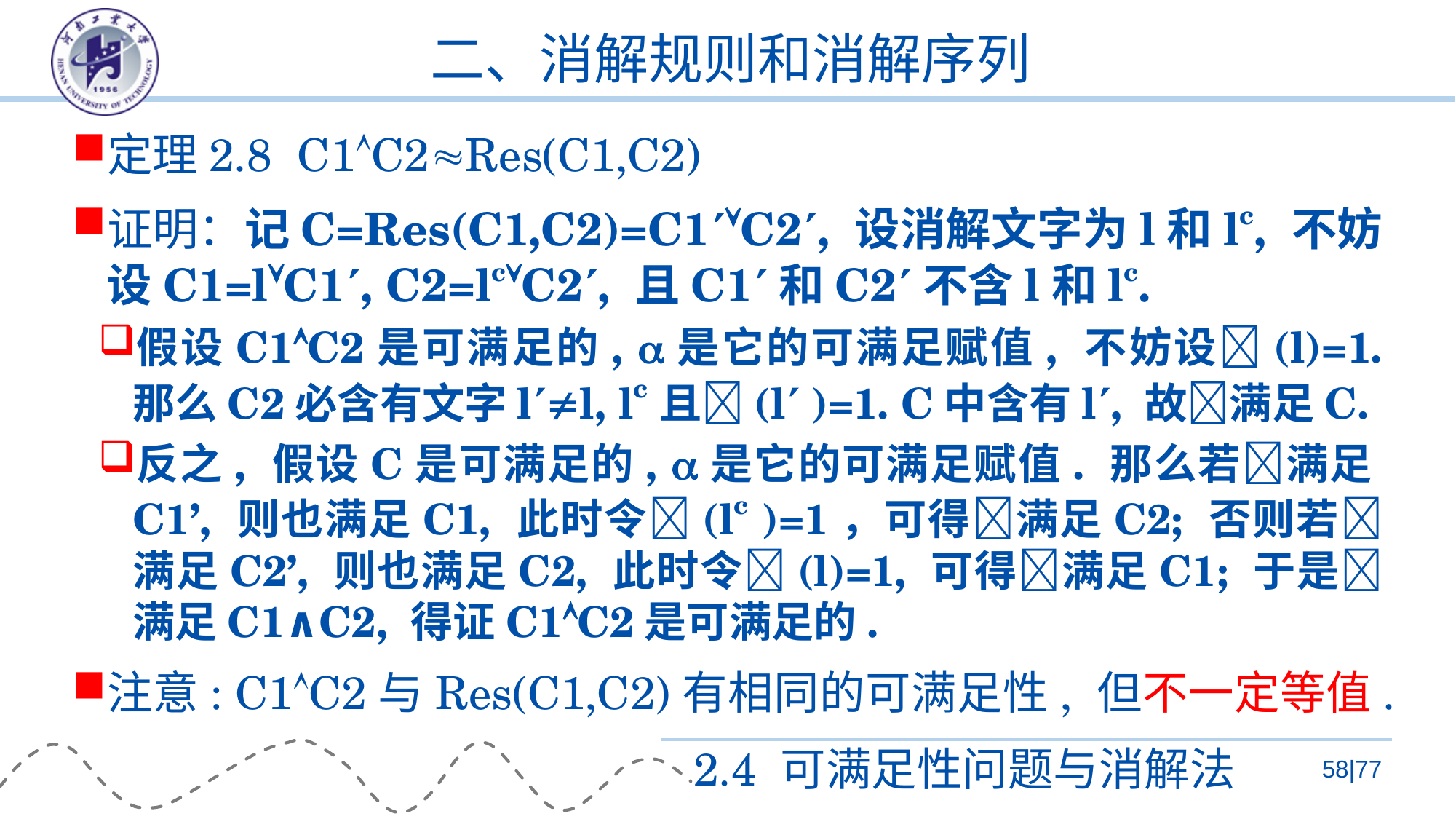

# 二、消解规则和消解序列
定理2.8  C1∧C2≈Res(C1,C2)
证明：记C=Res(C1,C2)=C1′∨C2′, 设消解文字为l和lc, 不妨设C1=l∨C1′, C2=lc∨C2′, 且C1′和C2′不含l和lc.
假设C1∧C2是可满足的, α是它的可满足赋值, 不妨设α(l)=1. 那么C2必含有文字l′≠l, lc且α(l′ )=1. C中含有l′, 故α满足C.
反之, 假设C是可满足的, α是它的可满足赋值. 那么若α满足C1’, 则也满足C1, 此时令α(lc )=1，可得α满足C2; 否则若α满足C2’, 则也满足C2, 此时令α(l)=1, 可得α满足C1; 于是α满足C1∧C2, 得证C1∧C2是可满足的.
注意: C1∧C2与Res(C1,C2)有相同的可满足性, 但不一定等值.
2.4 可满足性问题与消解法
58|77